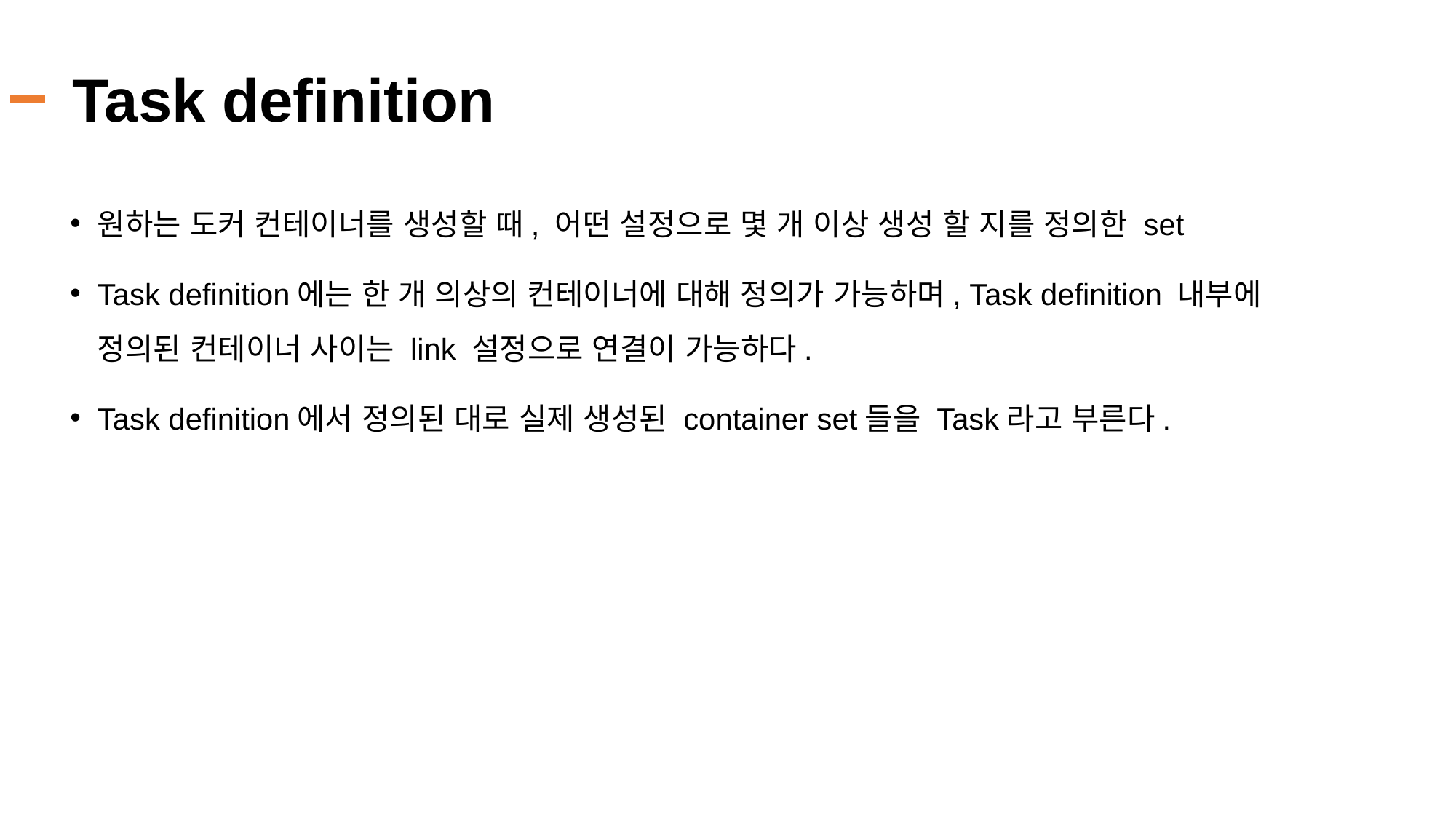

# Task definition

원하는 도커 컨테이너를 생성할 때, 어떤 설정으로 몇 개 이상 생성 할 지를 정의한 set
Task definition에는 한 개 의상의 컨테이너에 대해 정의가 가능하며, Task definition 내부에 정의된 컨테이너 사이는 link 설정으로 연결이 가능하다.
Task definition에서 정의된 대로 실제 생성된 container set들을 Task라고 부른다.